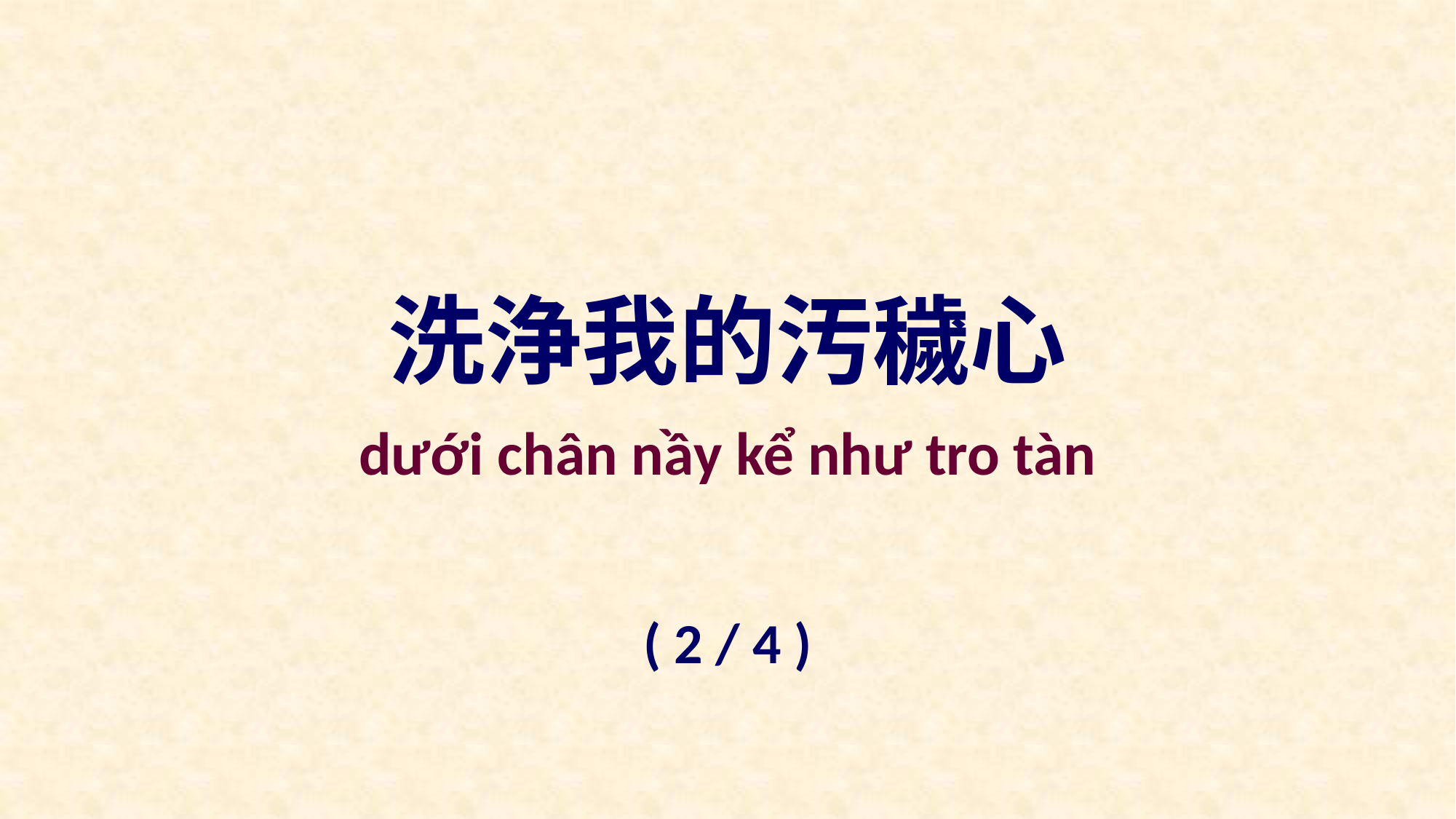

洗浄我的汚穢心
dưới chân nầy kể như tro tàn
( 2 / 4 )